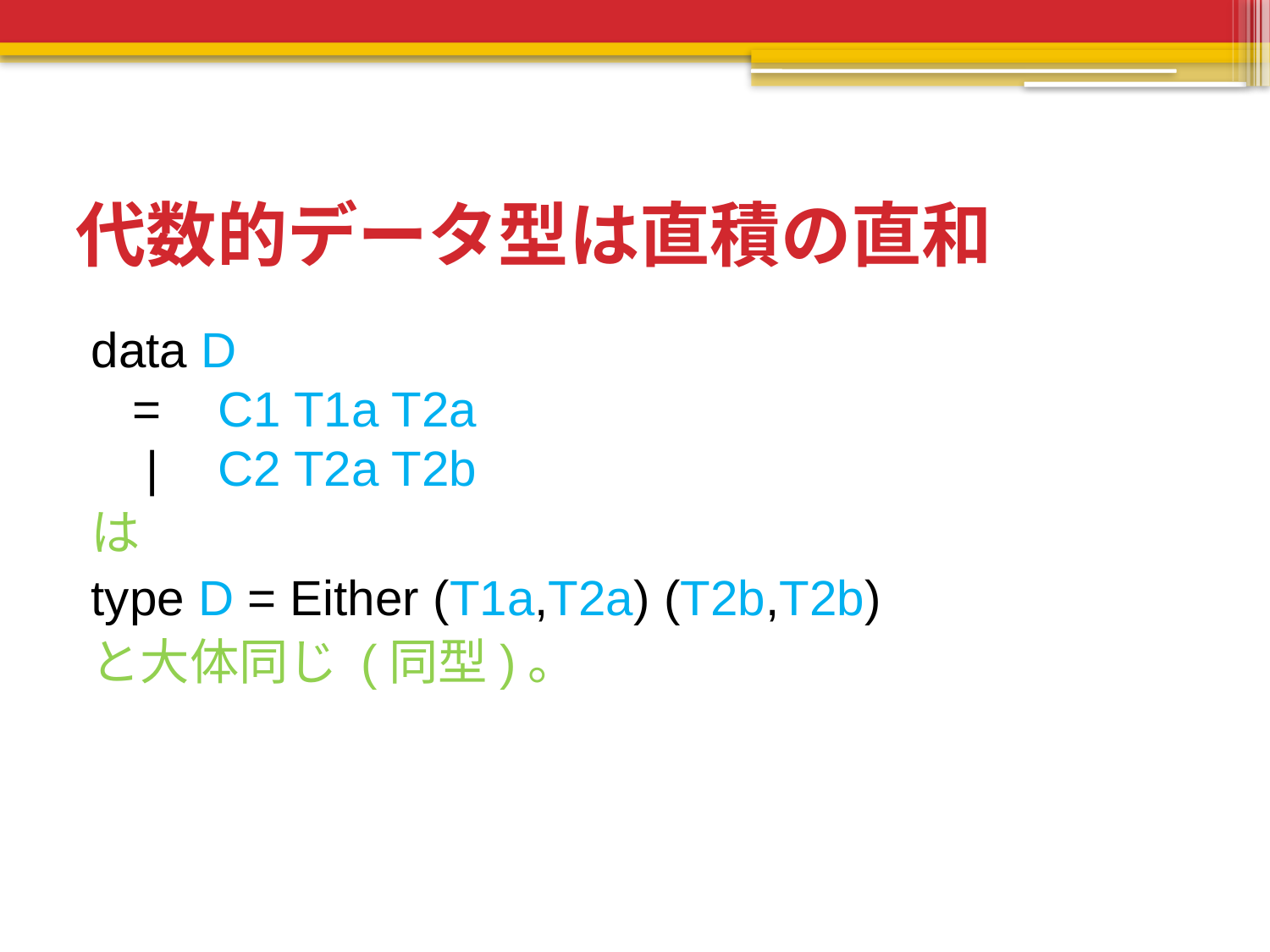

# 代数的データ型は直積の直和
data D
   =	C1 T1a T2a
    |	C2 T2a T2b
は
type D = Either (T1a,T2a) (T2b,T2b)
と大体同じ (同型)。